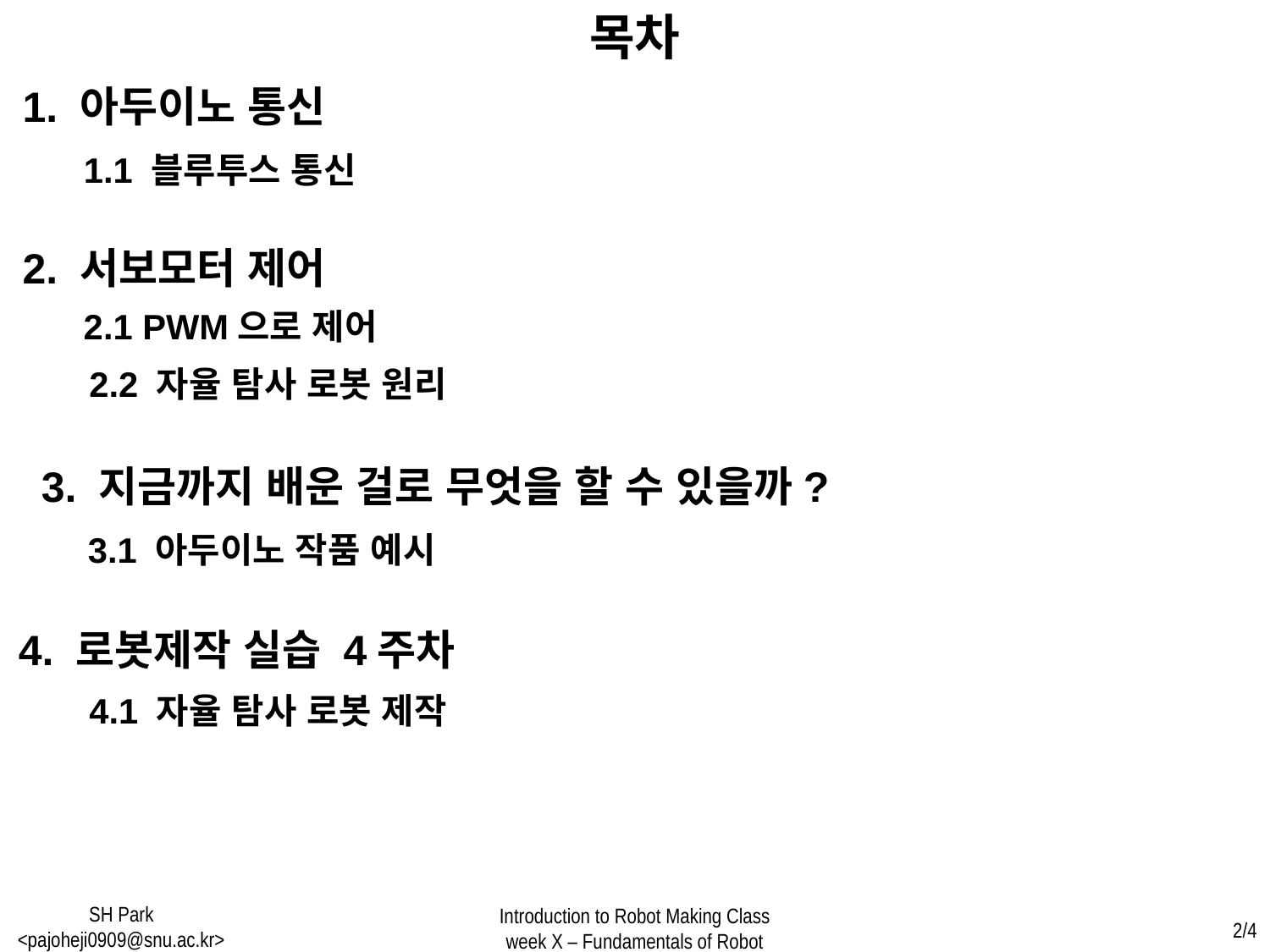

목차
1. 아두이노 통신
1.1 블루투스 통신
2. 서보모터 제어
2.1 PWM으로 제어
2.2 자율 탐사 로봇 원리
3. 지금까지 배운 걸로 무엇을 할 수 있을까?
3.1 아두이노 작품 예시
4. 로봇제작 실습 4주차
4.1 자율 탐사 로봇 제작
SH Park <pajoheji0909@snu.ac.kr>
Introduction to Robot Making Class
week X – Fundamentals of Robot
2/4